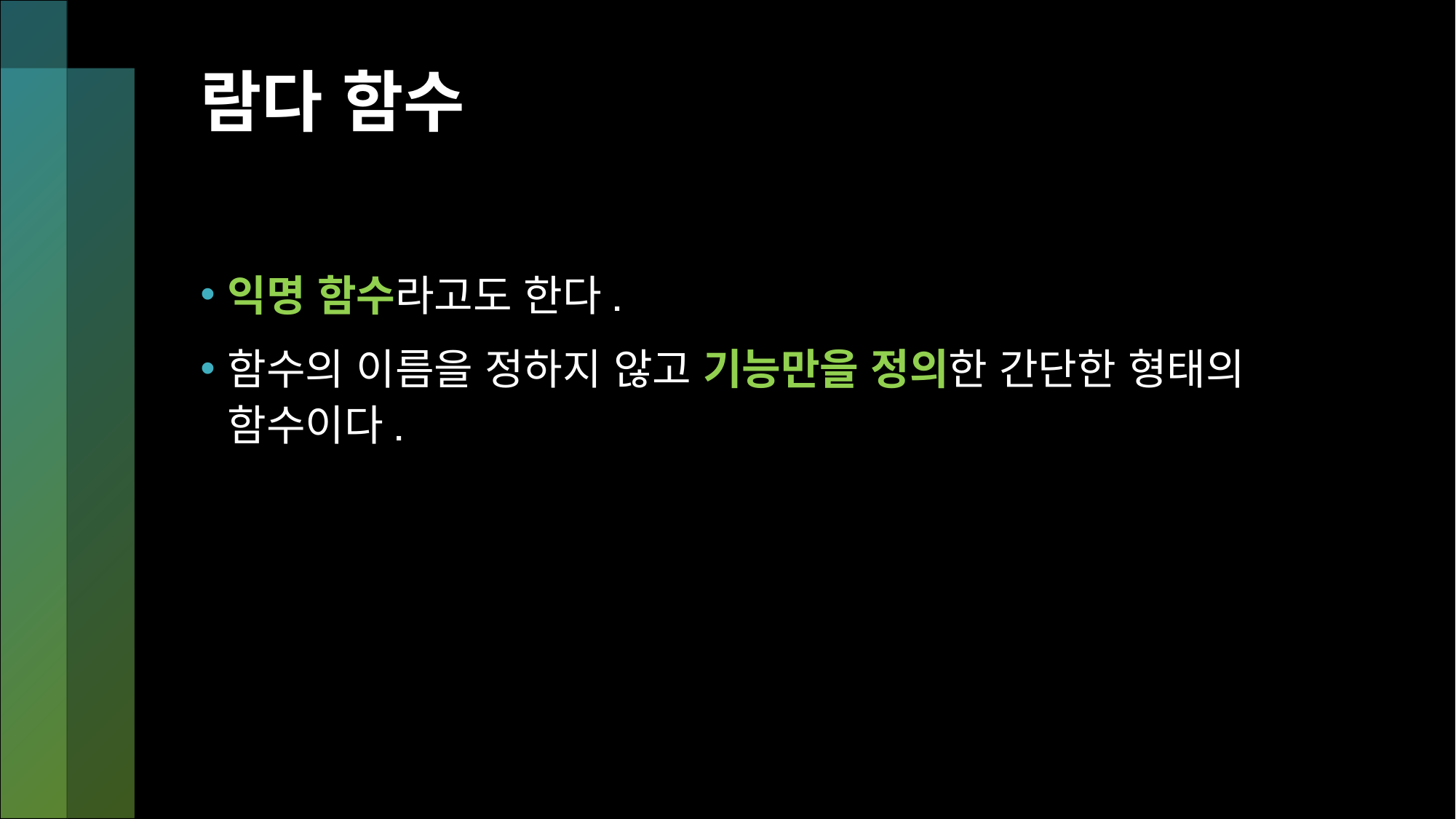

# 람다 함수
익명 함수라고도 한다.
함수의 이름을 정하지 않고 기능만을 정의한 간단한 형태의 함수이다.